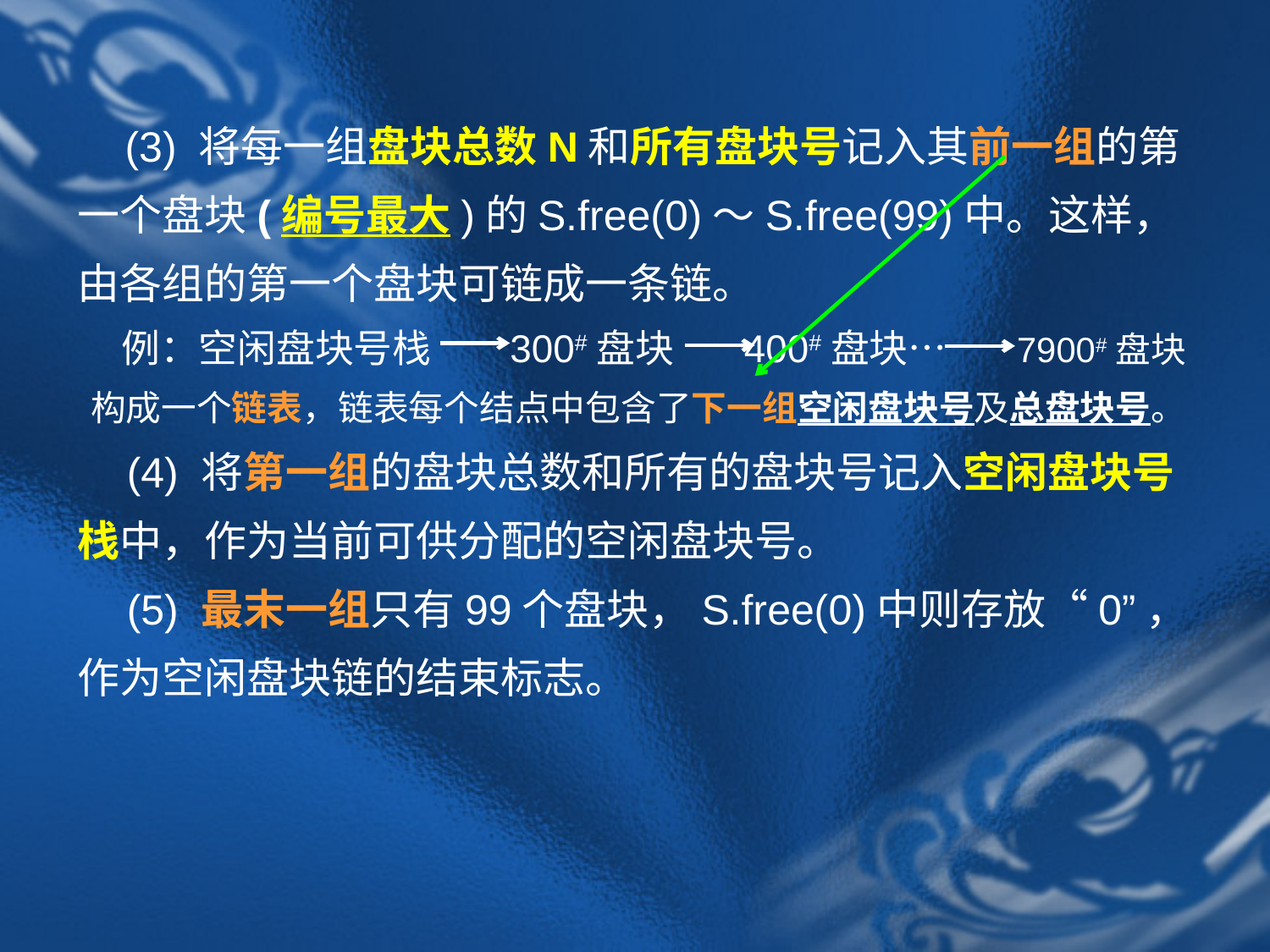

(3) 将每一组盘块总数N和所有盘块号记入其前一组的第一个盘块(编号最大)的S.free(0)～S.free(99)中。这样，由各组的第一个盘块可链成一条链。
    例：空闲盘块号栈        300#盘块       400#盘块…       7900#盘块
 构成一个链表，链表每个结点中包含了下一组空闲盘块号及总盘块号。
(4) 将第一组的盘块总数和所有的盘块号记入空闲盘块号栈中，作为当前可供分配的空闲盘块号。
(5) 最末一组只有99个盘块，S.free(0)中则存放“0”，作为空闲盘块链的结束标志。